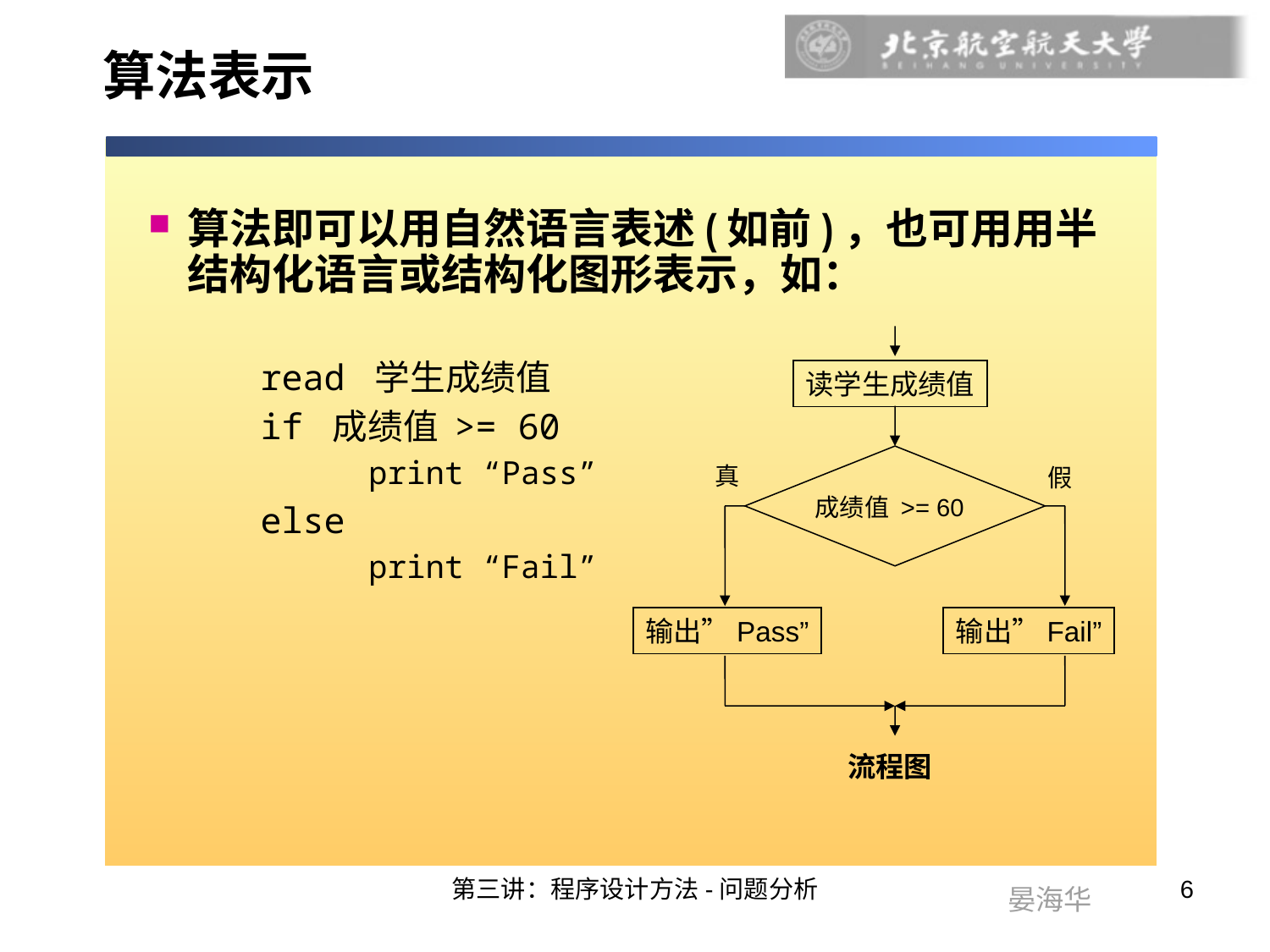

# 算法表示
算法即可以用自然语言表述(如前)，也可用用半结构化语言或结构化图形表示，如：

read 学生成绩值
if 成绩值 >= 60
    print “Pass”
else
    print “Fail”

读学生成绩值

真
假
成绩值 >= 60

输出”Pass”
输出”Fail”

流程图
第三讲：程序设计方法-问题分析
6